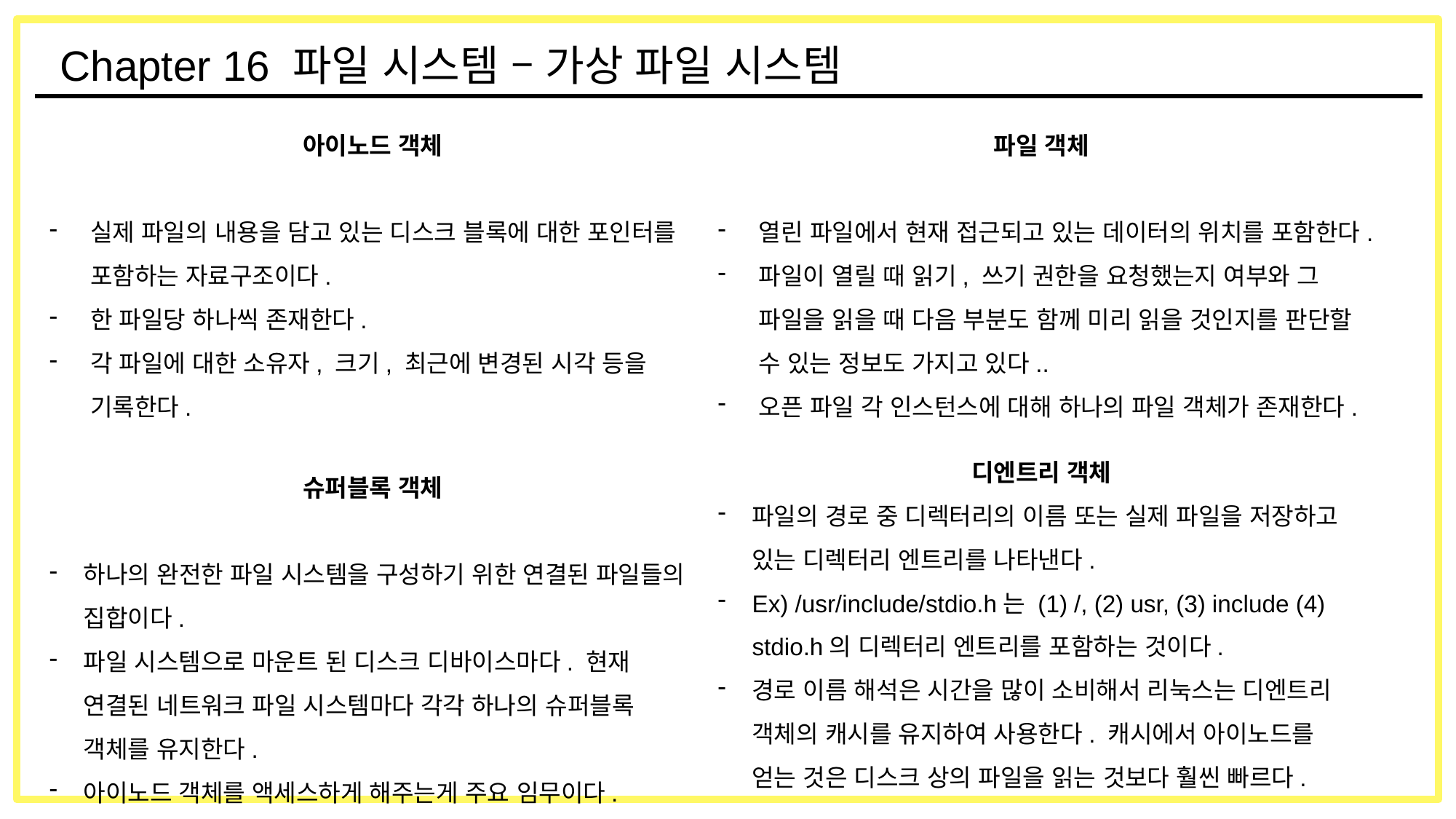

Chapter 16 파일 시스템 – 가상 파일 시스템
아이노드 객체

실제 파일의 내용을 담고 있는 디스크 블록에 대한 포인터를 포함하는 자료구조이다.
한 파일당 하나씩 존재한다.
각 파일에 대한 소유자, 크기, 최근에 변경된 시각 등을 기록한다.
파일 객체

열린 파일에서 현재 접근되고 있는 데이터의 위치를 포함한다.
파일이 열릴 때 읽기, 쓰기 권한을 요청했는지 여부와 그 파일을 읽을 때 다음 부분도 함께 미리 읽을 것인지를 판단할 수 있는 정보도 가지고 있다..
오픈 파일 각 인스턴스에 대해 하나의 파일 객체가 존재한다.
디엔트리 객체
파일의 경로 중 디렉터리의 이름 또는 실제 파일을 저장하고 있는 디렉터리 엔트리를 나타낸다.
Ex) /usr/include/stdio.h는 (1) /, (2) usr, (3) include (4) stdio.h의 디렉터리 엔트리를 포함하는 것이다.
경로 이름 해석은 시간을 많이 소비해서 리눅스는 디엔트리 객체의 캐시를 유지하여 사용한다. 캐시에서 아이노드를 얻는 것은 디스크 상의 파일을 읽는 것보다 훨씬 빠르다.
슈퍼블록 객체

하나의 완전한 파일 시스템을 구성하기 위한 연결된 파일들의 집합이다.
파일 시스템으로 마운트 된 디스크 디바이스마다. 현재 연결된 네트워크 파일 시스템마다 각각 하나의 슈퍼블록 객체를 유지한다.
아이노드 객체를 액세스하게 해주는게 주요 임무이다.